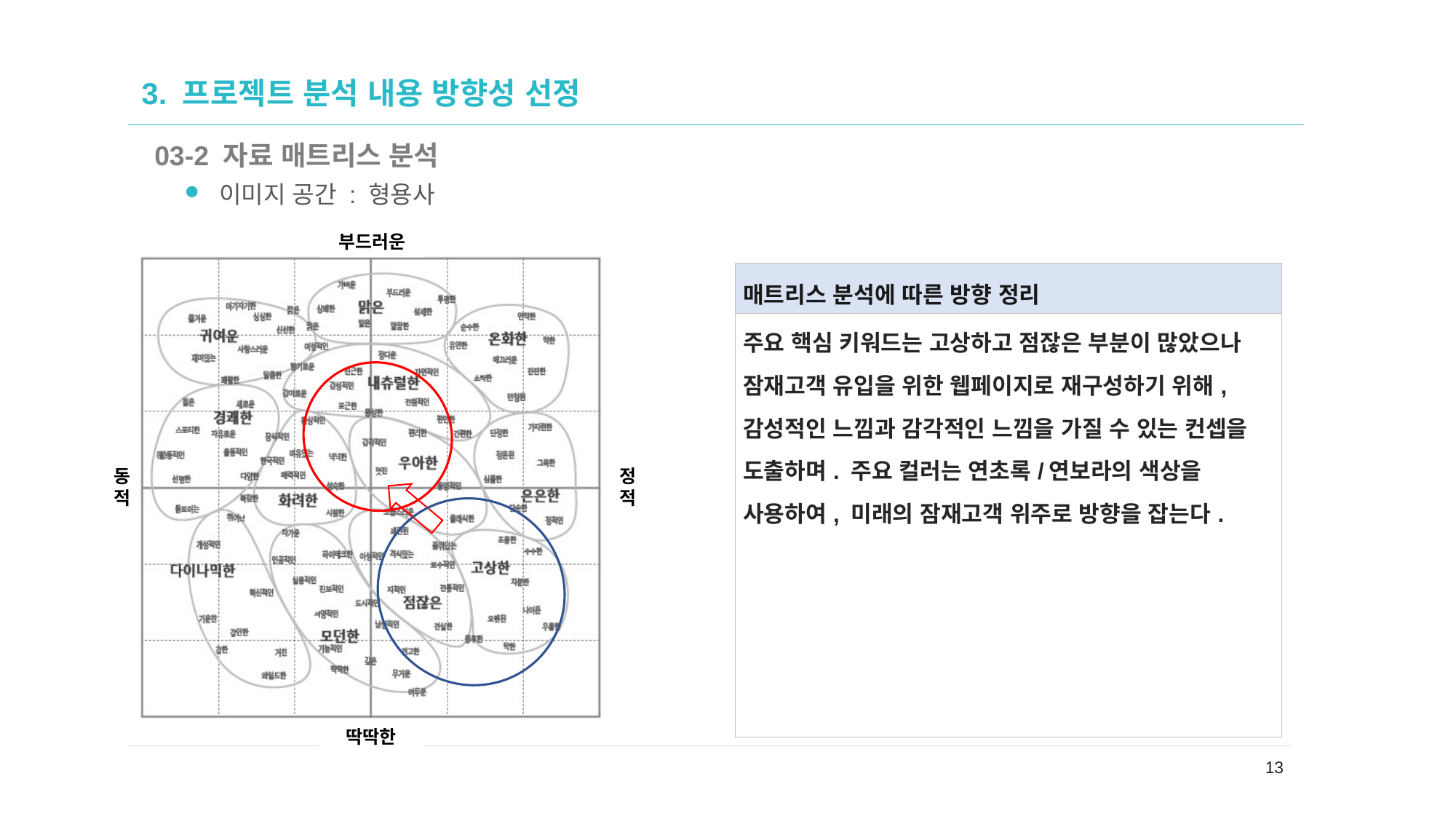

02
# 3. 프로젝트 분석 내용 방향성 선정
03-2 자료 매트리스 분석
이미지 공간 : 형용사
| 매트리스 분석에 따른 방향 정리 |
| --- |
| 주요 핵심 키워드는 고상하고 점잖은 부분이 많았으나 잠재고객 유입을 위한 웹페이지로 재구성하기 위해, 감성적인 느낌과 감각적인 느낌을 가질 수 있는 컨셉을 도출하며. 주요 컬러는 연초록/연보라의 색상을 사용하여, 미래의 잠재고객 위주로 방향을 잡는다. |

13